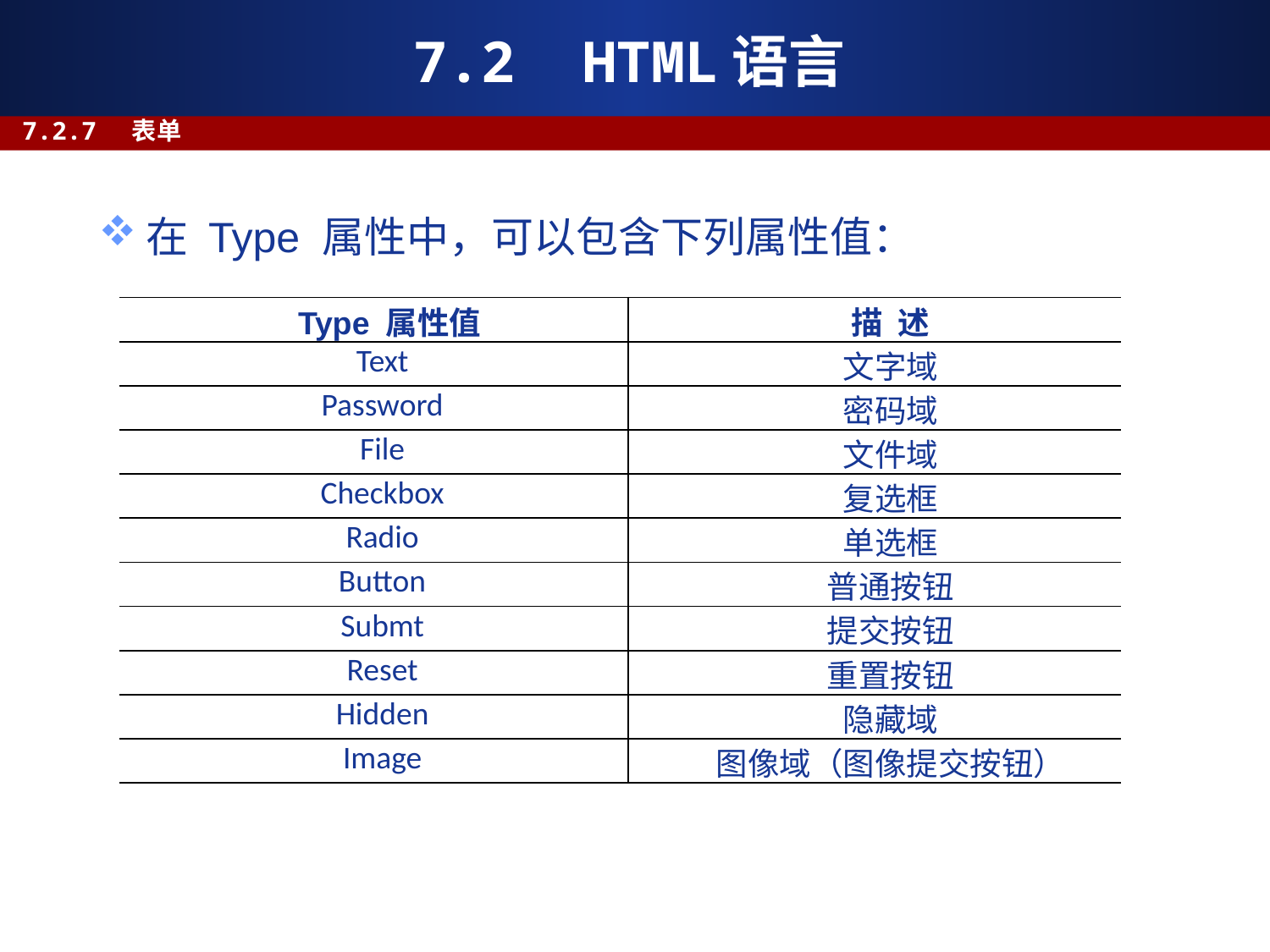

# 7.2  HTML语言
7.2.7  表单
在 Type 属性中，可以包含下列属性值：
| Type 属性值 | 描 述 |
| --- | --- |
| Text | 文字域 |
| Password | 密码域 |
| File | 文件域 |
| Checkbox | 复选框 |
| Radio | 单选框 |
| Button | 普通按钮 |
| Submt | 提交按钮 |
| Reset | 重置按钮 |
| Hidden | 隐藏域 |
| Image | 图像域（图像提交按钮） |